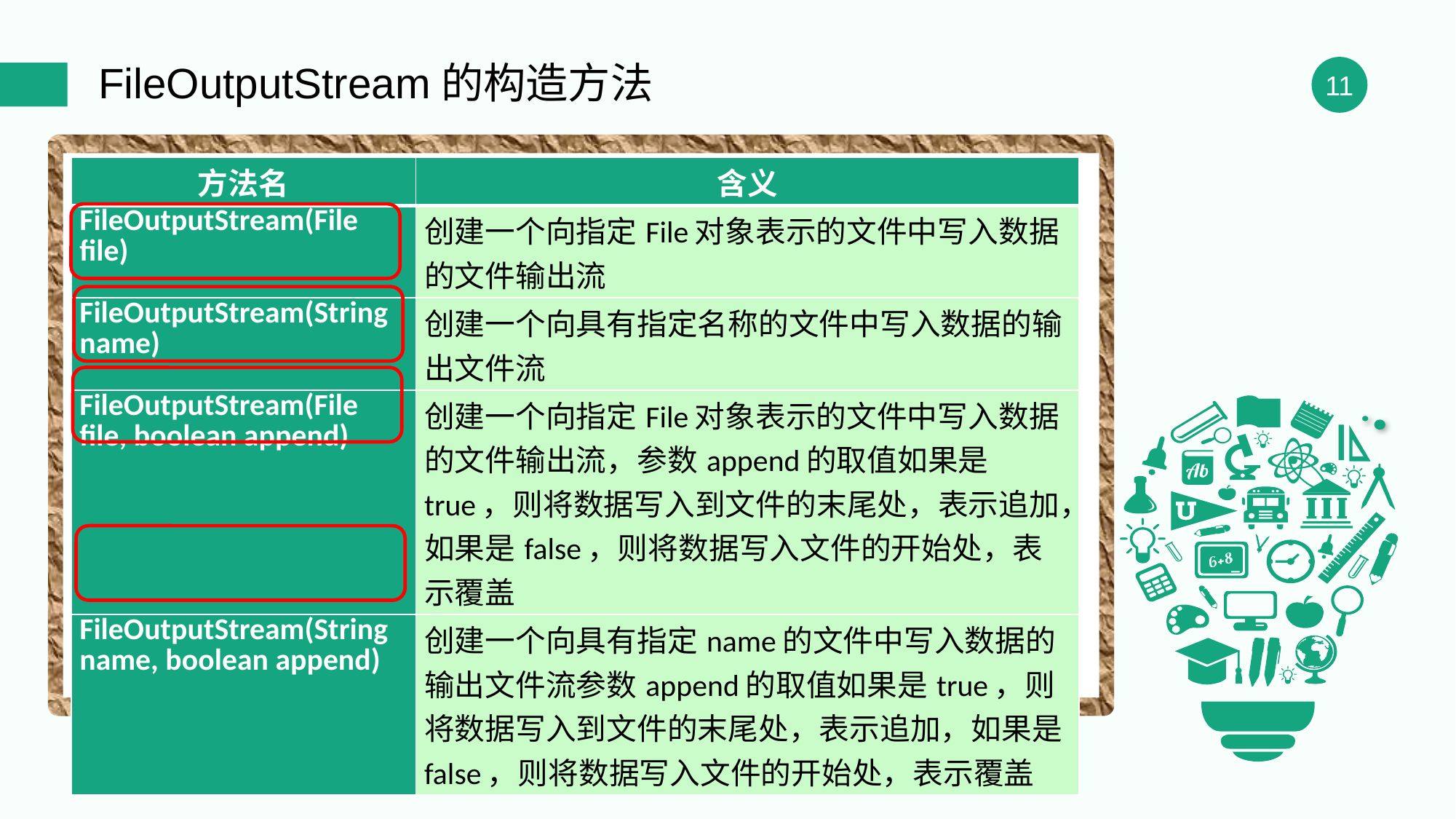

FileOutputStream的构造方法

| 方法名 | 含义 |
| --- | --- |
| FileOutputStream(File file) | 创建一个向指定File对象表示的文件中写入数据的文件输出流 |
| FileOutputStream(String name) | 创建一个向具有指定名称的文件中写入数据的输出文件流 |
| FileOutputStream(File file, boolean append) | 创建一个向指定File对象表示的文件中写入数据的文件输出流，参数append的取值如果是true，则将数据写入到文件的末尾处，表示追加，如果是false，则将数据写入文件的开始处，表示覆盖 |
| FileOutputStream(String name, boolean append) | 创建一个向具有指定name的文件中写入数据的输出文件流参数append的取值如果是true，则将数据写入到文件的末尾处，表示追加，如果是false，则将数据写入文件的开始处，表示覆盖 |